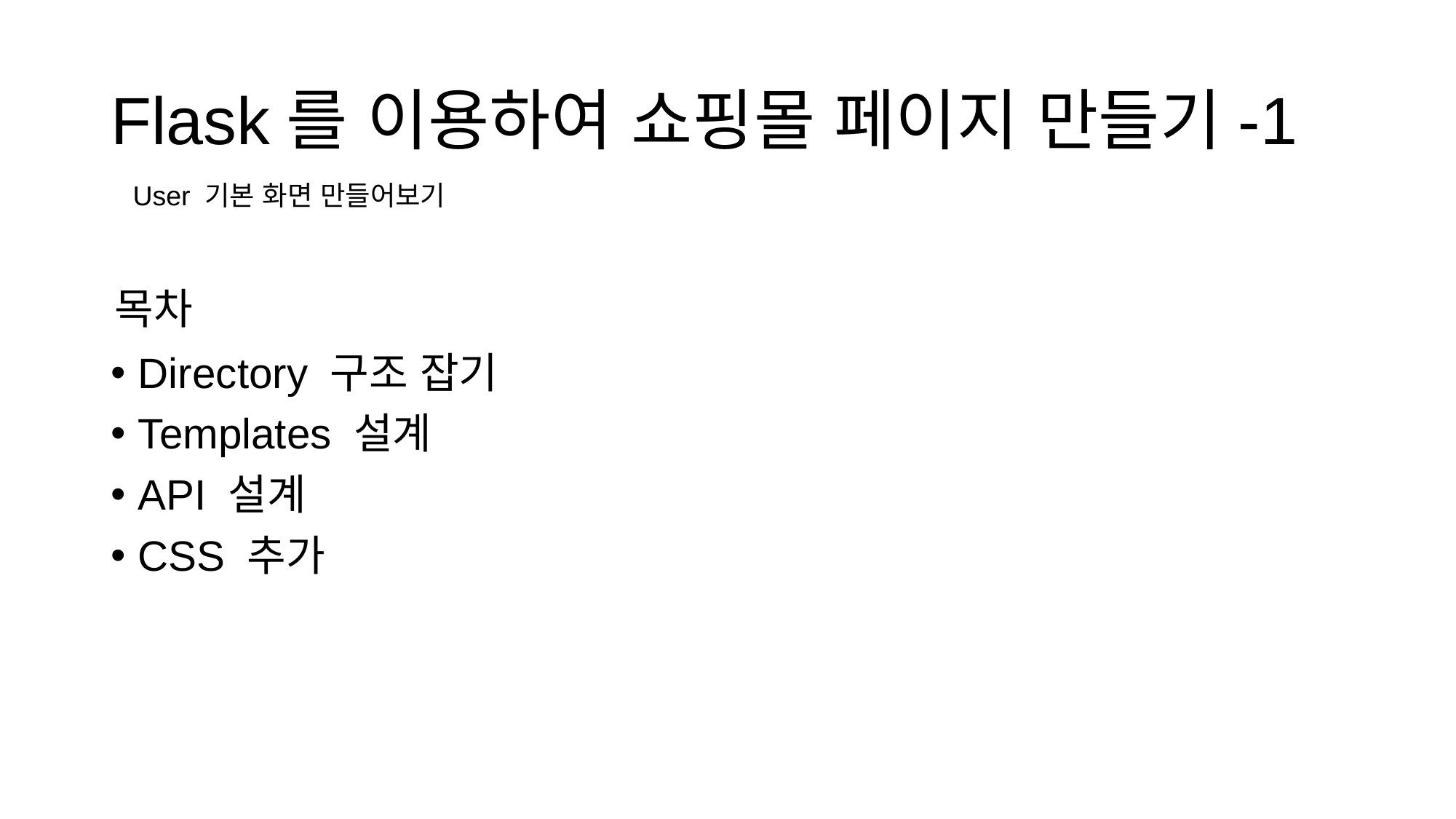

# Flask를 이용하여 쇼핑몰 페이지 만들기-1
User 기본 화면 만들어보기
목차
Directory 구조 잡기
Templates 설계
API 설계
CSS 추가